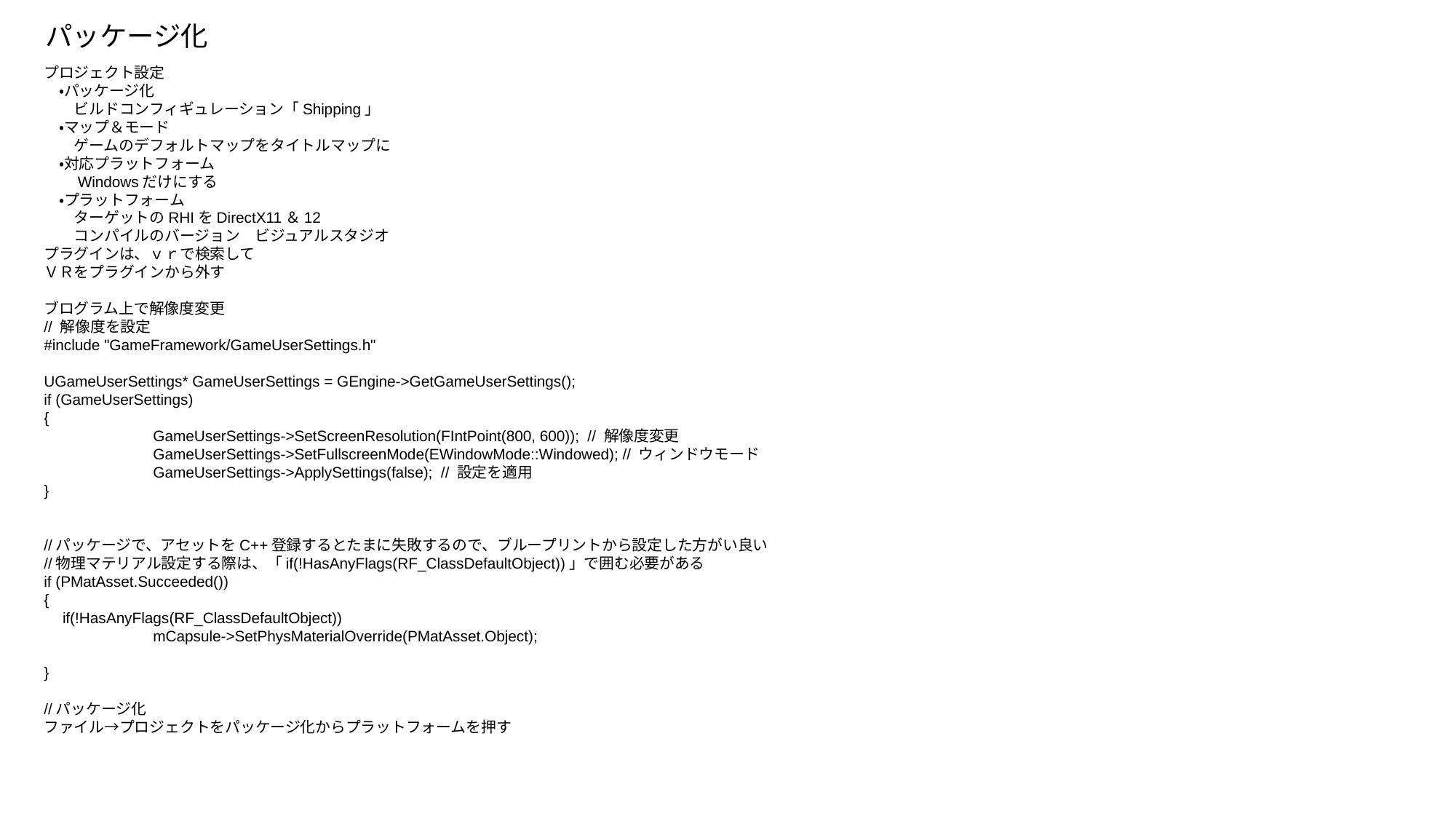

パッケージ化
プロジェクト設定
　・パッケージ化
　　ビルドコンフィギュレーション「Shipping」
　・マップ＆モード
　　ゲームのデフォルトマップをタイトルマップに
　・対応プラットフォーム
　　Windowsだけにする
　・プラットフォーム
　　ターゲットのRHIをDirectX11＆12
　　コンパイルのバージョン　ビジュアルスタジオ
プラグインは、ｖｒで検索して
ＶＲをプラグインから外す

ブログラム上で解像度変更
// 解像度を設定
#include "GameFramework/GameUserSettings.h"

UGameUserSettings* GameUserSettings = GEngine->GetGameUserSettings();
if (GameUserSettings)
{
	GameUserSettings->SetScreenResolution(FIntPoint(800, 600));  // 解像度変更
	GameUserSettings->SetFullscreenMode(EWindowMode::Windowed); // ウィンドウモード
	GameUserSettings->ApplySettings(false);  // 設定を適用
}

//パッケージで、アセットをC++登録するとたまに失敗するので、ブループリントから設定した方がい良い
//物理マテリアル設定する際は、「if(!HasAnyFlags(RF_ClassDefaultObject))」で囲む必要がある
if (PMatAsset.Succeeded())
{
　if(!HasAnyFlags(RF_ClassDefaultObject))
	mCapsule->SetPhysMaterialOverride(PMatAsset.Object);

}

//パッケージ化
ファイル→プロジェクトをパッケージ化からプラットフォームを押す